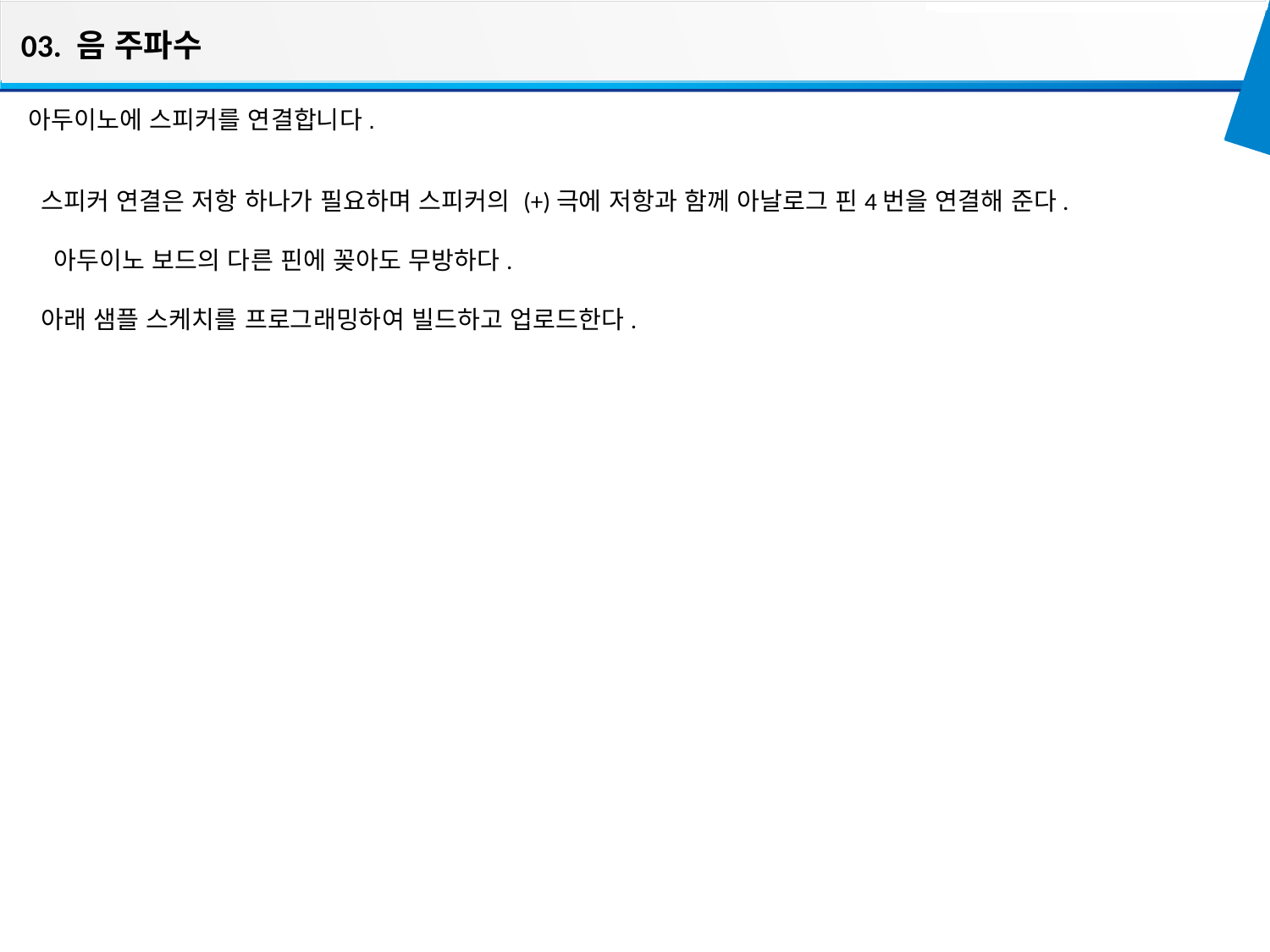

03. 음 주파수

아두이노에 스피커를 연결합니다.
스피커 연결은 저항 하나가 필요하며 스피커의 (+)극에 저항과 함께 아날로그 핀4번을 연결해 준다.

 아두이노 보드의 다른 핀에 꽂아도 무방하다.

아래 샘플 스케치를 프로그래밍하여 빌드하고 업로드한다.